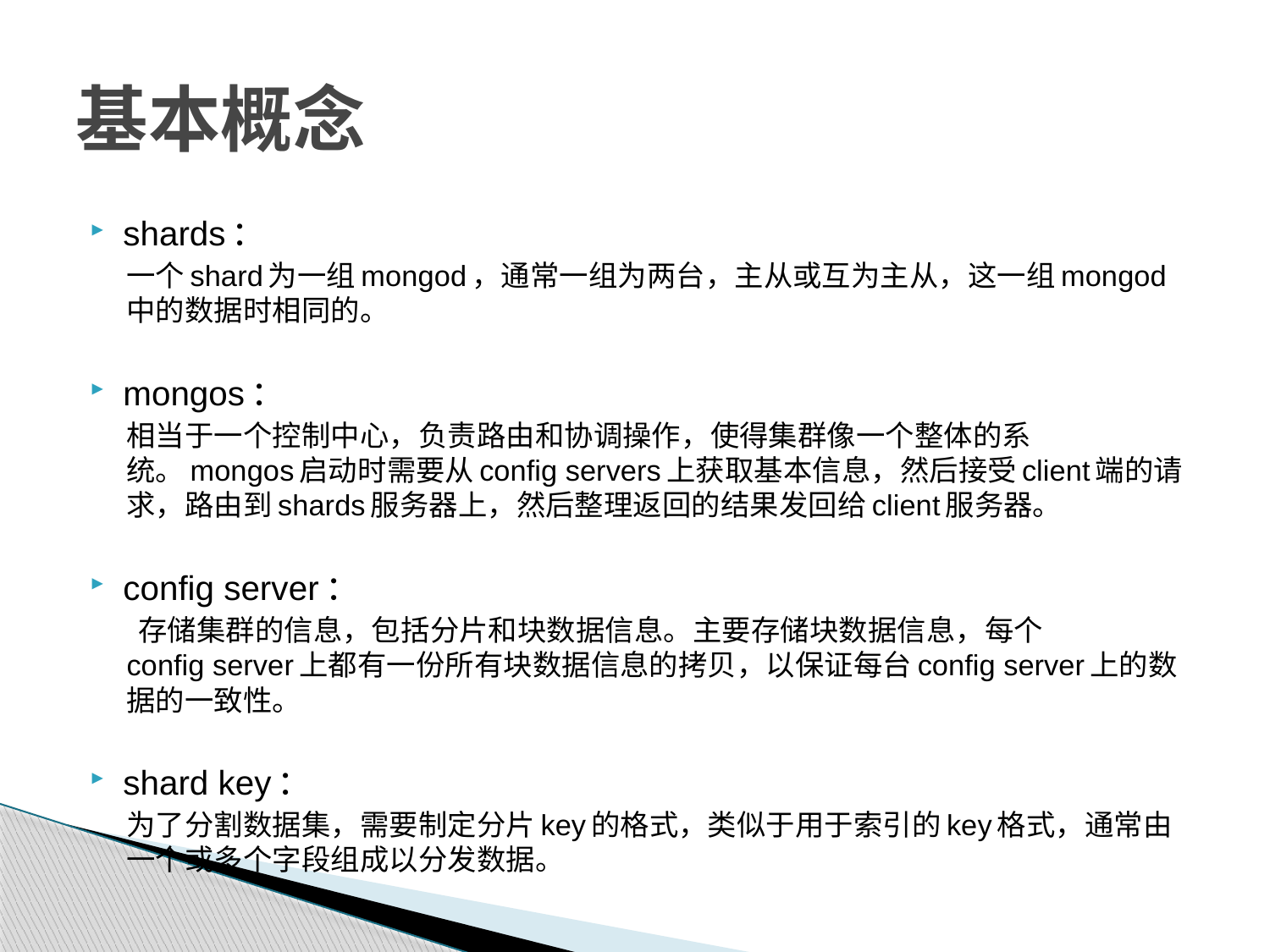

# 基本概念
shards：
	一个shard为一组mongod，通常一组为两台，主从或互为主从，这一组mongod中的数据时相同的。

mongos：
	相当于一个控制中心，负责路由和协调操作，使得集群像一个整体的系统。mongos启动时需要从config servers上获取基本信息，然后接受client端的请求，路由到shards服务器上，然后整理返回的结果发回给client服务器。

config server：
	 存储集群的信息，包括分片和块数据信息。主要存储块数据信息，每个config server上都有一份所有块数据信息的拷贝，以保证每台config server上的数据的一致性。

shard key：
	为了分割数据集，需要制定分片key的格式，类似于用于索引的key格式，通常由一个或多个字段组成以分发数据。